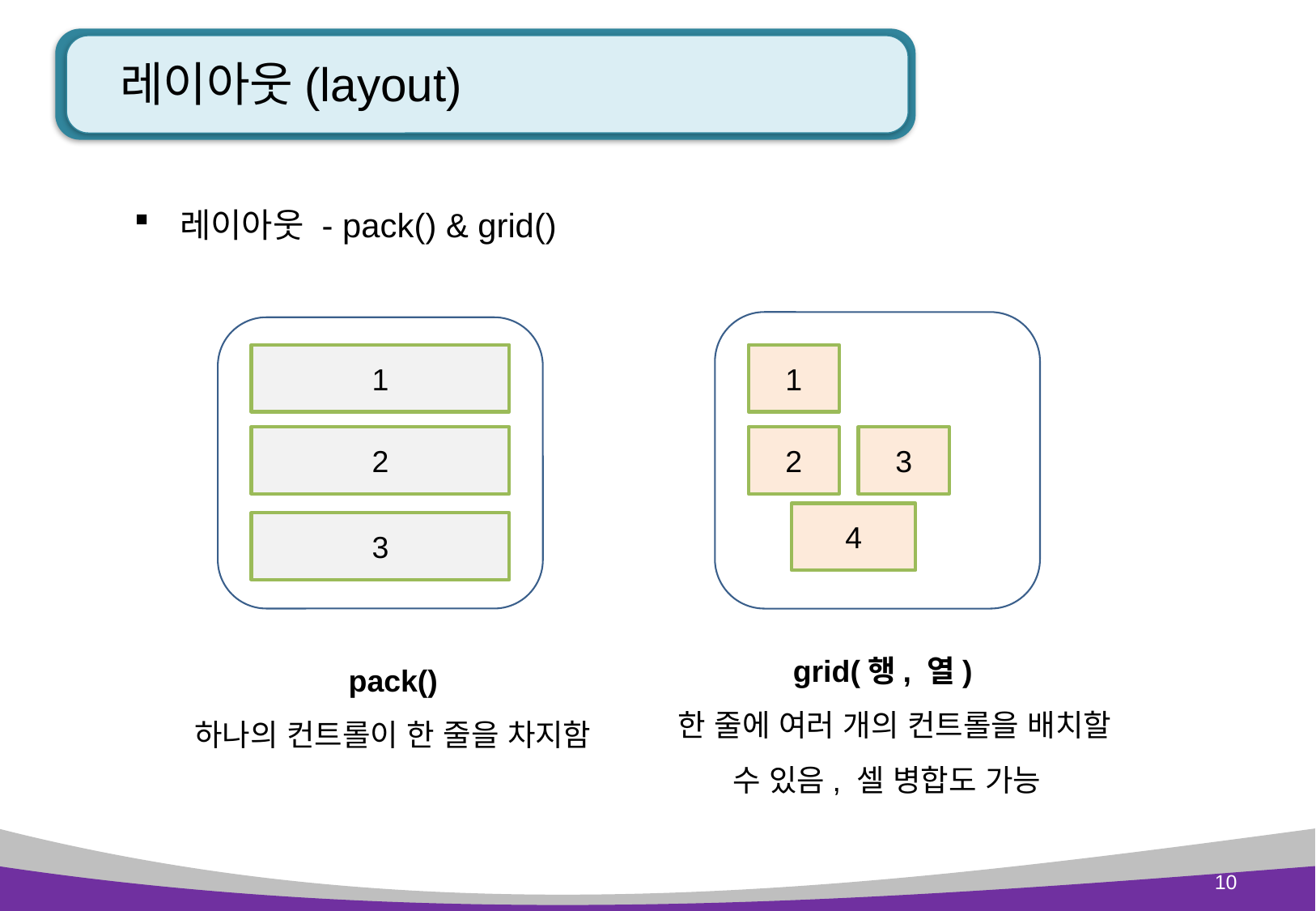

# 레이아웃(layout)
레이아웃 - pack() & grid()

1
1
2
2
3
4
3
grid(행, 열)
 한 줄에 여러 개의 컨트롤을 배치할 수 있음, 셀 병합도 가능
pack()
하나의 컨트롤이 한 줄을 차지함
10